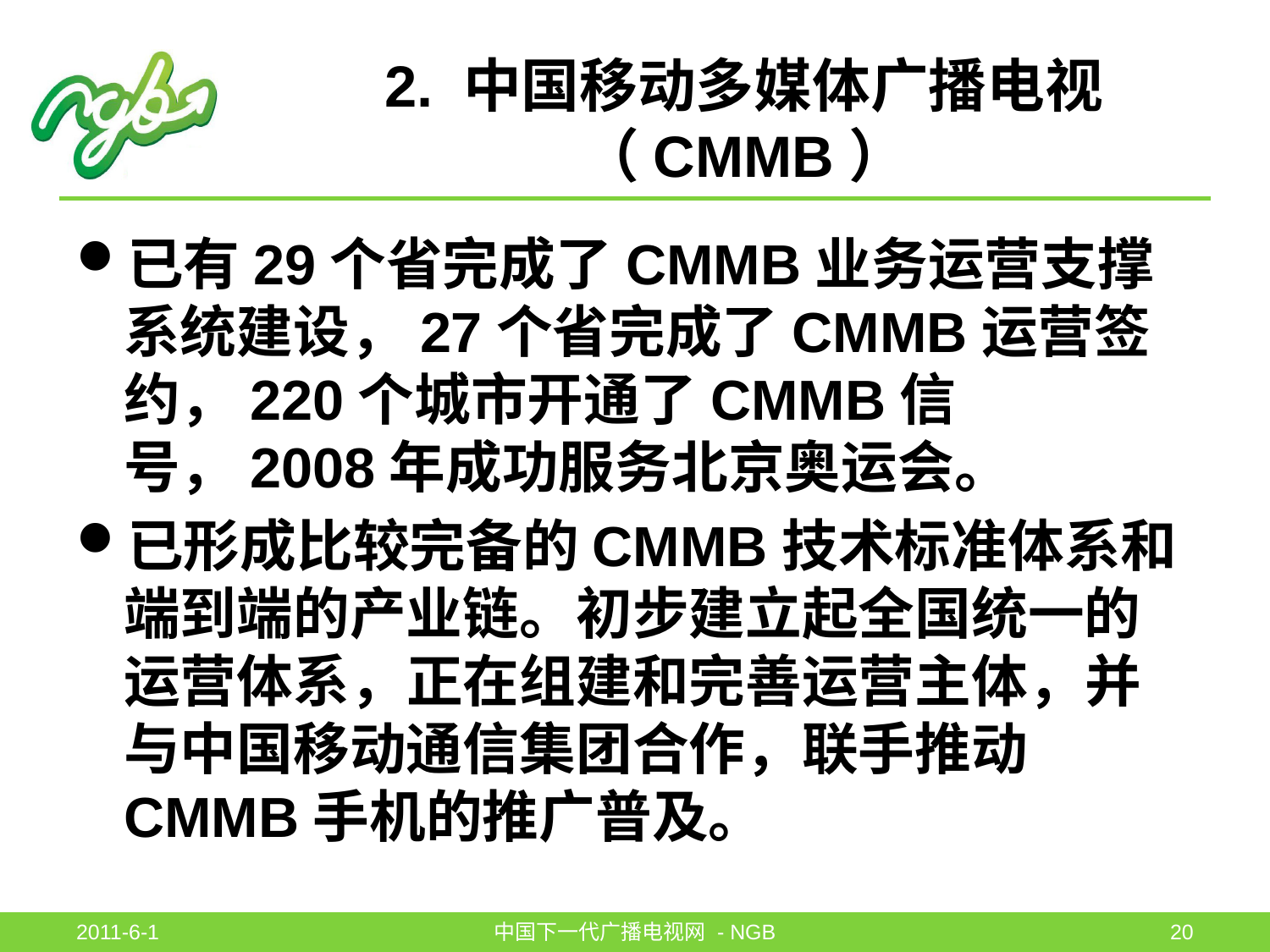

# 2. 中国移动多媒体广播电视（CMMB）
已有29个省完成了CMMB业务运营支撑系统建设，27个省完成了CMMB运营签约，220个城市开通了CMMB信号，2008年成功服务北京奥运会。
已形成比较完备的CMMB技术标准体系和端到端的产业链。初步建立起全国统一的运营体系，正在组建和完善运营主体，并与中国移动通信集团合作，联手推动CMMB手机的推广普及。
2011-6-1
中国下一代广播电视网 - NGB
20